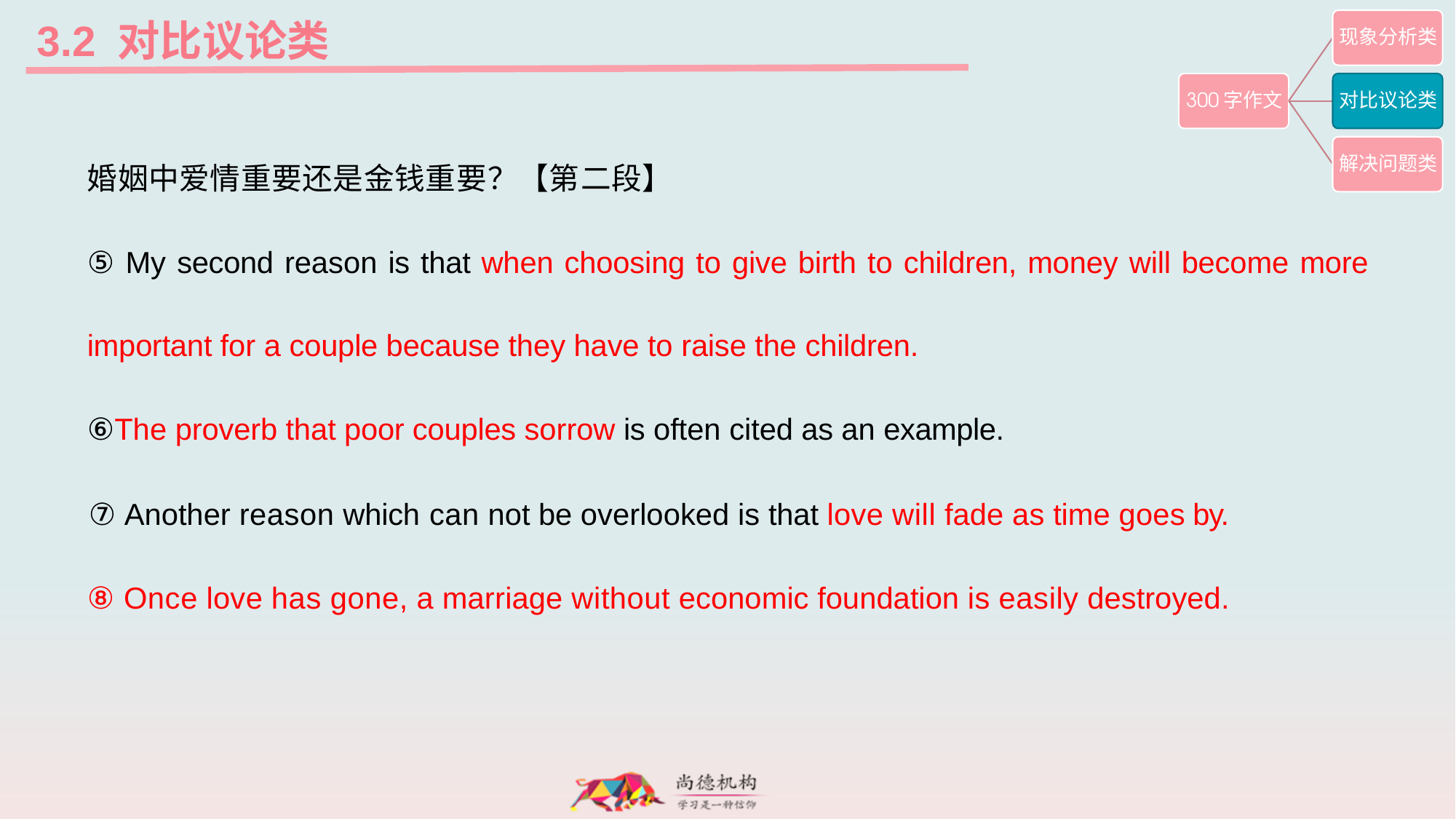

3.2 对比议论类
300字作文

现象分析类

对比议论类

解决问题类
婚姻中爱情重要还是金钱重要？【第二段】
⑤ My second reason is that when choosing to give birth to children, money will become more important for a couple because they have to raise the children.
⑥The proverb that poor couples sorrow is often cited as an example.
⑦ Another reason which can not be overlooked is that love will fade as time goes by.
⑧ Once love has gone, a marriage without economic foundation is easily destroyed.